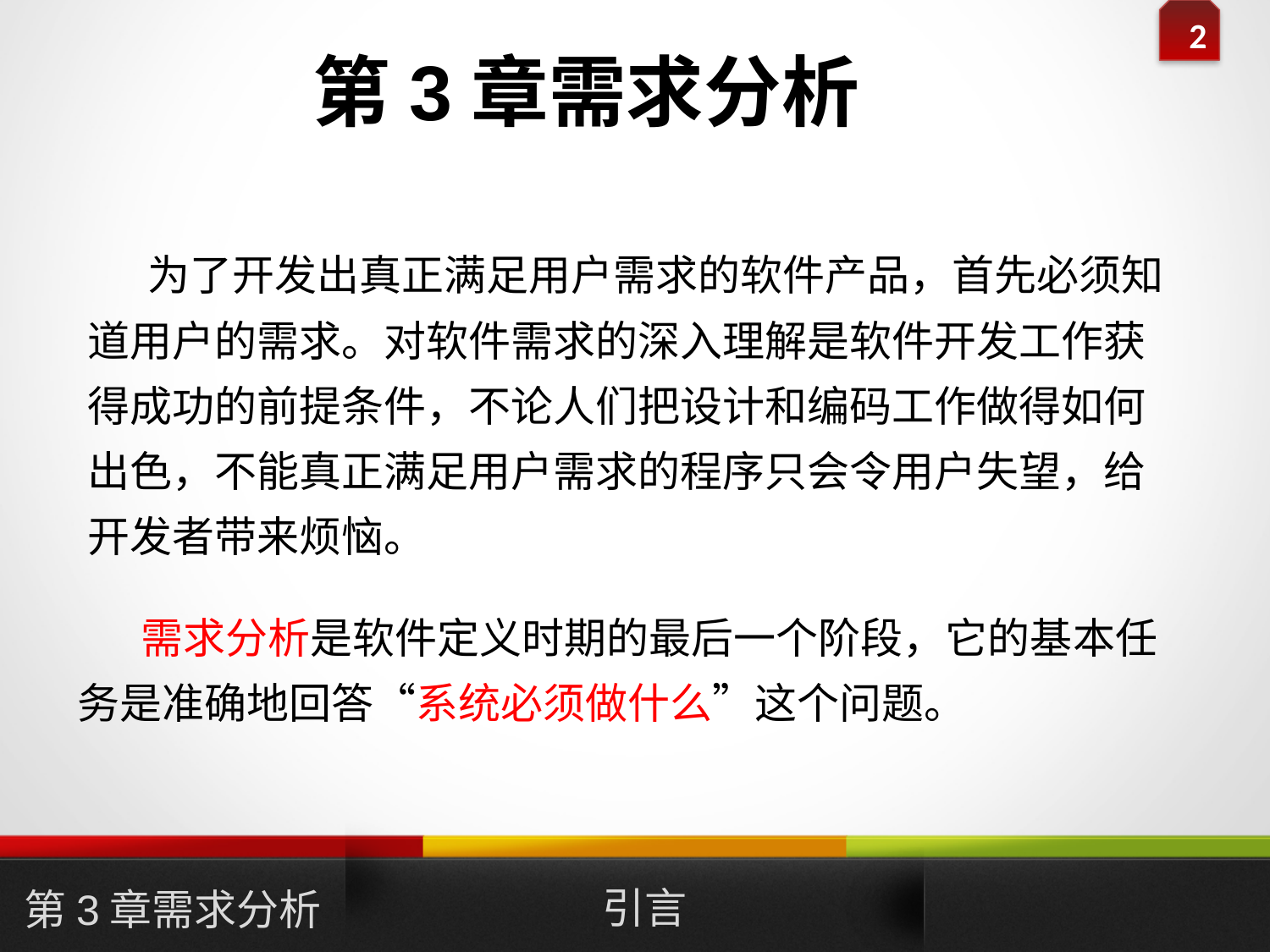

第3章需求分析
为了开发出真正满足用户需求的软件产品，首先必须知道用户的需求。对软件需求的深入理解是软件开发工作获得成功的前提条件，不论人们把设计和编码工作做得如何出色，不能真正满足用户需求的程序只会令用户失望，给开发者带来烦恼。
需求分析是软件定义时期的最后一个阶段，它的基本任务是准确地回答“系统必须做什么”这个问题。
引言
第3章需求分析